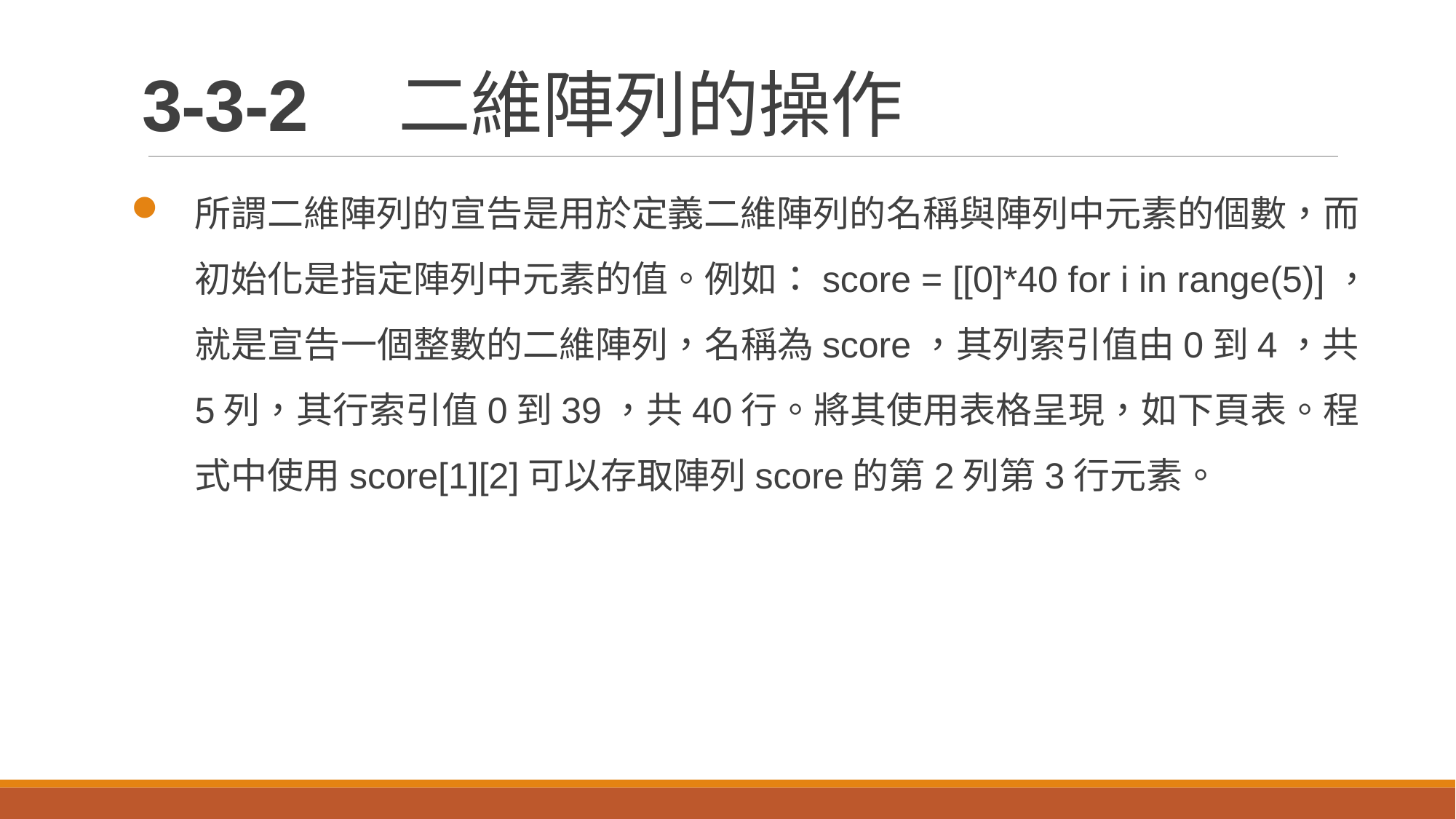

# 3-3-2　二維陣列的操作
所謂二維陣列的宣告是用於定義二維陣列的名稱與陣列中元素的個數，而初始化是指定陣列中元素的值。例如：score = [[0]*40 for i in range(5)]，就是宣告一個整數的二維陣列，名稱為score，其列索引值由0到4，共5列，其行索引值0到39，共40行。將其使用表格呈現，如下頁表。程式中使用score[1][2]可以存取陣列score的第2列第3行元素。